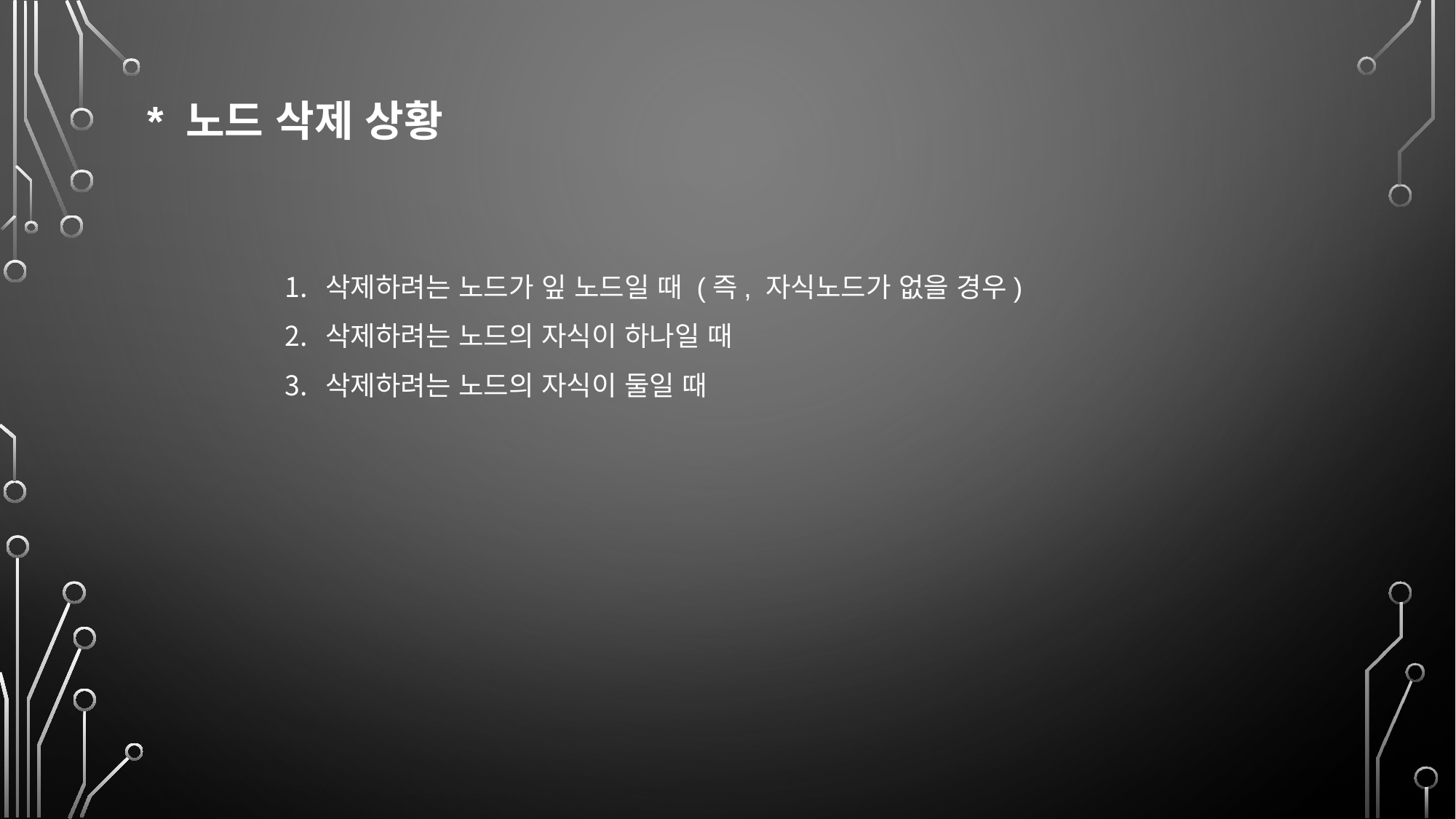

* 노드 삭제 상황
삭제하려는 노드가 잎 노드일 때 (즉, 자식노드가 없을 경우)
삭제하려는 노드의 자식이 하나일 때
삭제하려는 노드의 자식이 둘일 때